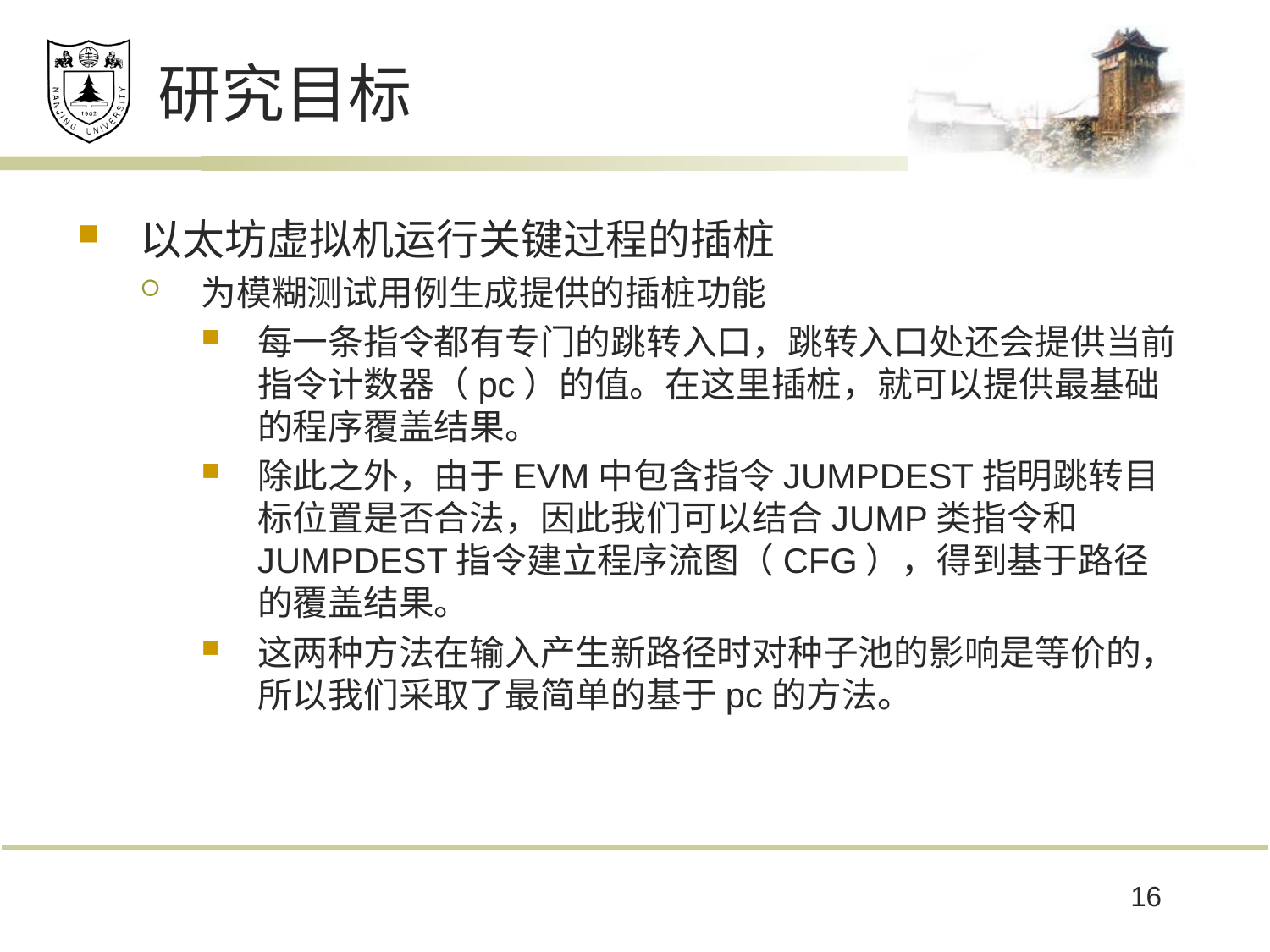

# 研究目标
以太坊虚拟机运行关键过程的插桩
为模糊测试用例生成提供的插桩功能
每一条指令都有专门的跳转入口，跳转入口处还会提供当前指令计数器（pc）的值。在这里插桩，就可以提供最基础的程序覆盖结果。
除此之外，由于EVM中包含指令JUMPDEST指明跳转目标位置是否合法，因此我们可以结合JUMP类指令和JUMPDEST指令建立程序流图（CFG），得到基于路径的覆盖结果。
这两种方法在输入产生新路径时对种子池的影响是等价的，所以我们采取了最简单的基于pc的方法。
16